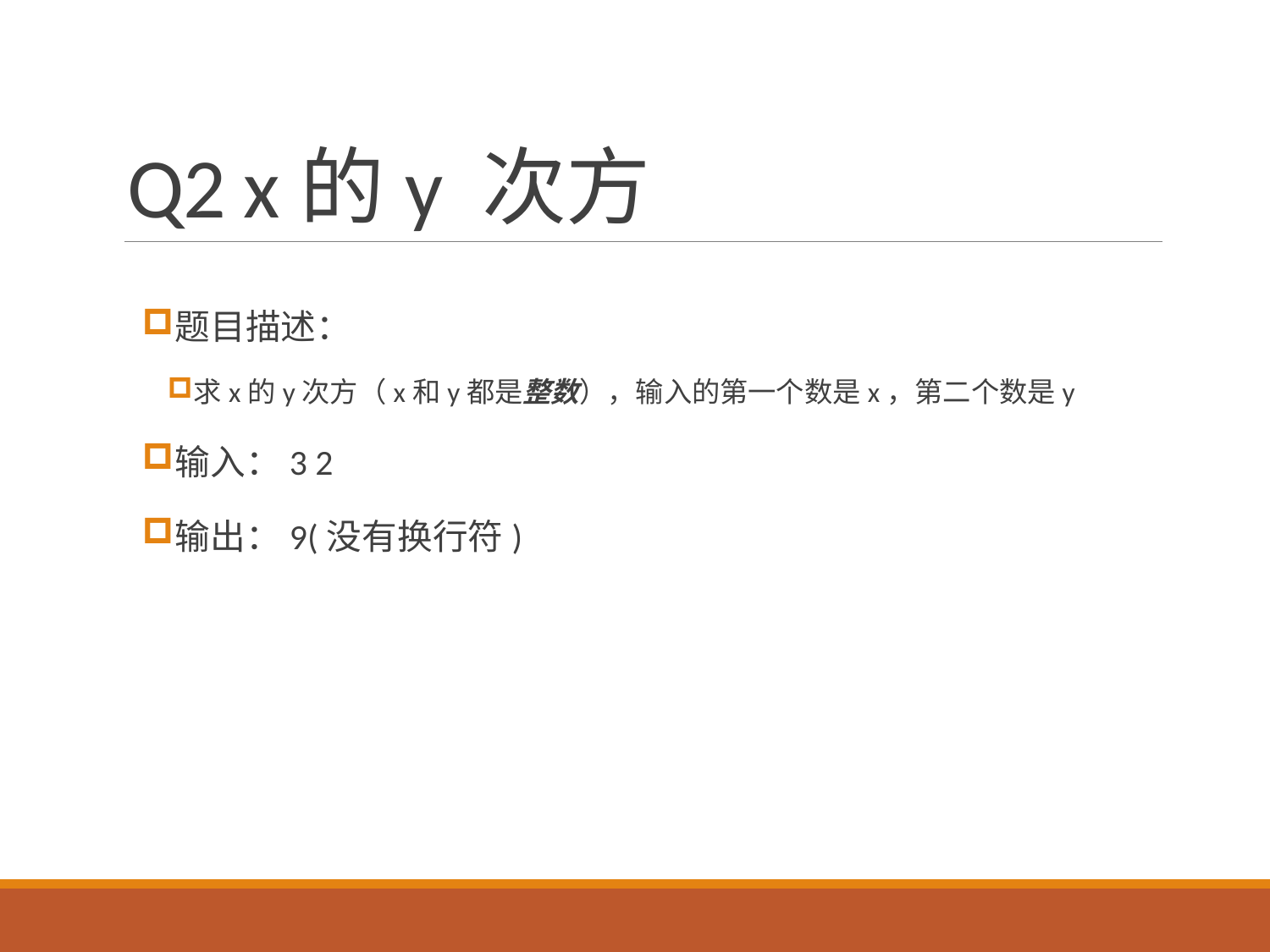

# Q2 x的y 次方
题目描述：
求x的y次方（x和y都是整数），输入的第一个数是x，第二个数是y
输入：3 2
输出：9(没有换行符)